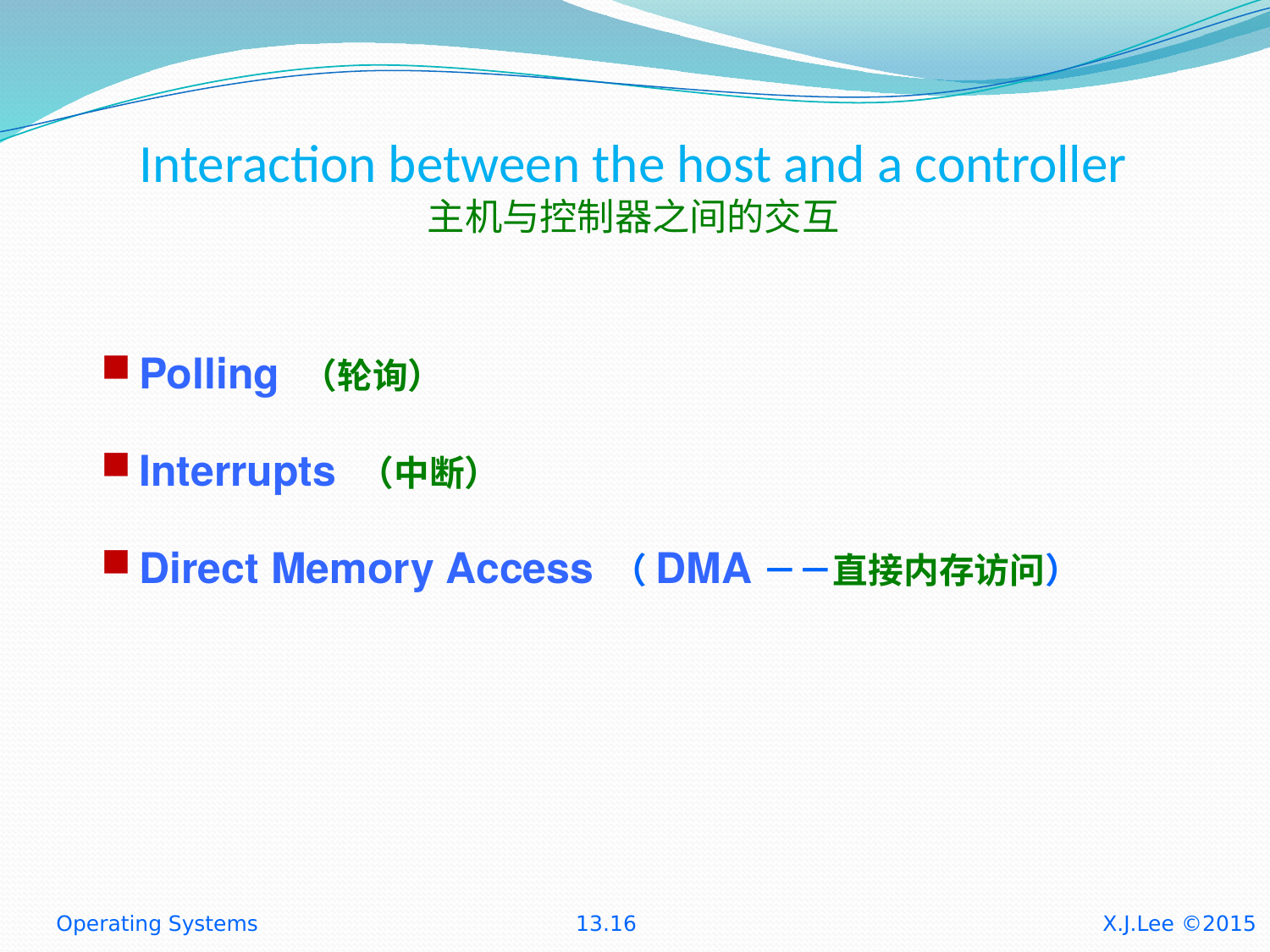

# Interaction between the host and a controller 主机与控制器之间的交互
Polling （轮询）
Interrupts （中断）
Direct Memory Access （DMA－－直接内存访问）
Operating Systems
13.16
X.J.Lee ©2015